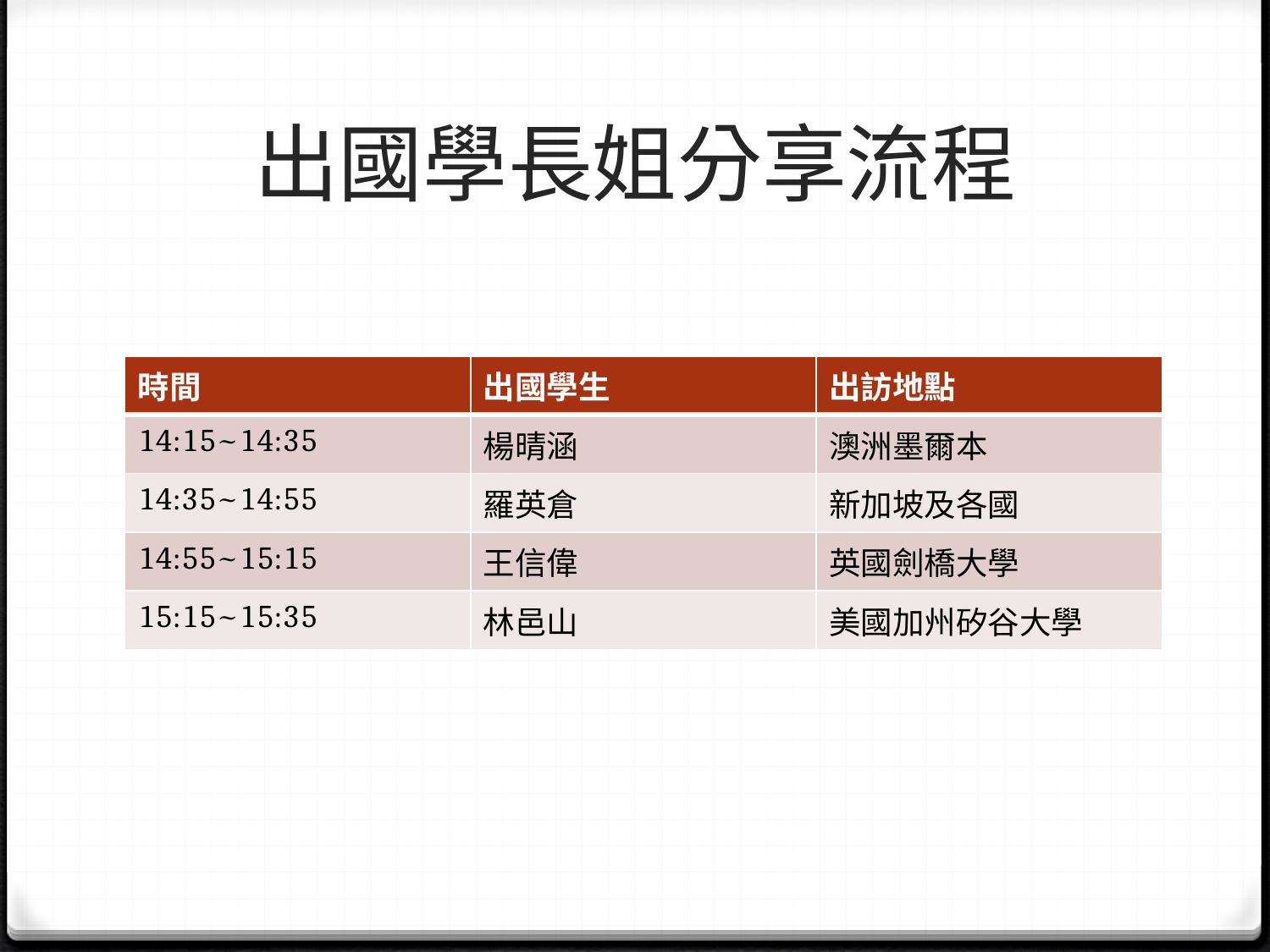

# 出國學長姐分享流程
| 時間 | 出國學生 | 出訪地點 |
| --- | --- | --- |
| 14:15~14:35 | 楊晴涵 | 澳洲墨爾本 |
| 14:35~14:55 | 羅英倉 | 新加坡及各國 |
| 14:55~15:15 | 王信偉 | 英國劍橋大學 |
| 15:15~15:35 | 林邑山 | 美國加州矽谷大學 |